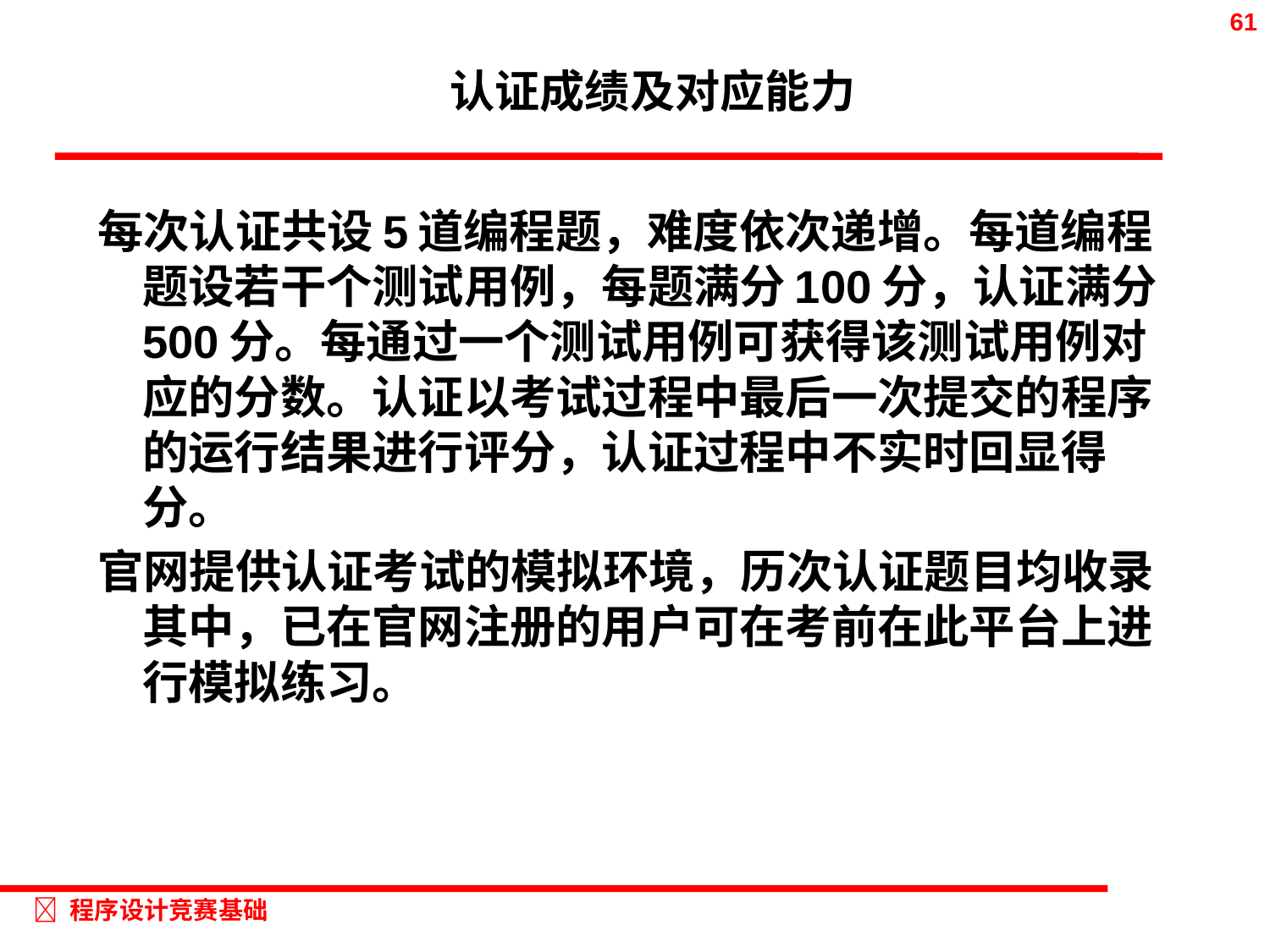

# 认证成绩及对应能力
每次认证共设5道编程题，难度依次递增。每道编程题设若干个测试用例，每题满分100分，认证满分500分。每通过一个测试用例可获得该测试用例对应的分数。认证以考试过程中最后一次提交的程序的运行结果进行评分，认证过程中不实时回显得分。
官网提供认证考试的模拟环境，历次认证题目均收录其中，已在官网注册的用户可在考前在此平台上进行模拟练习。